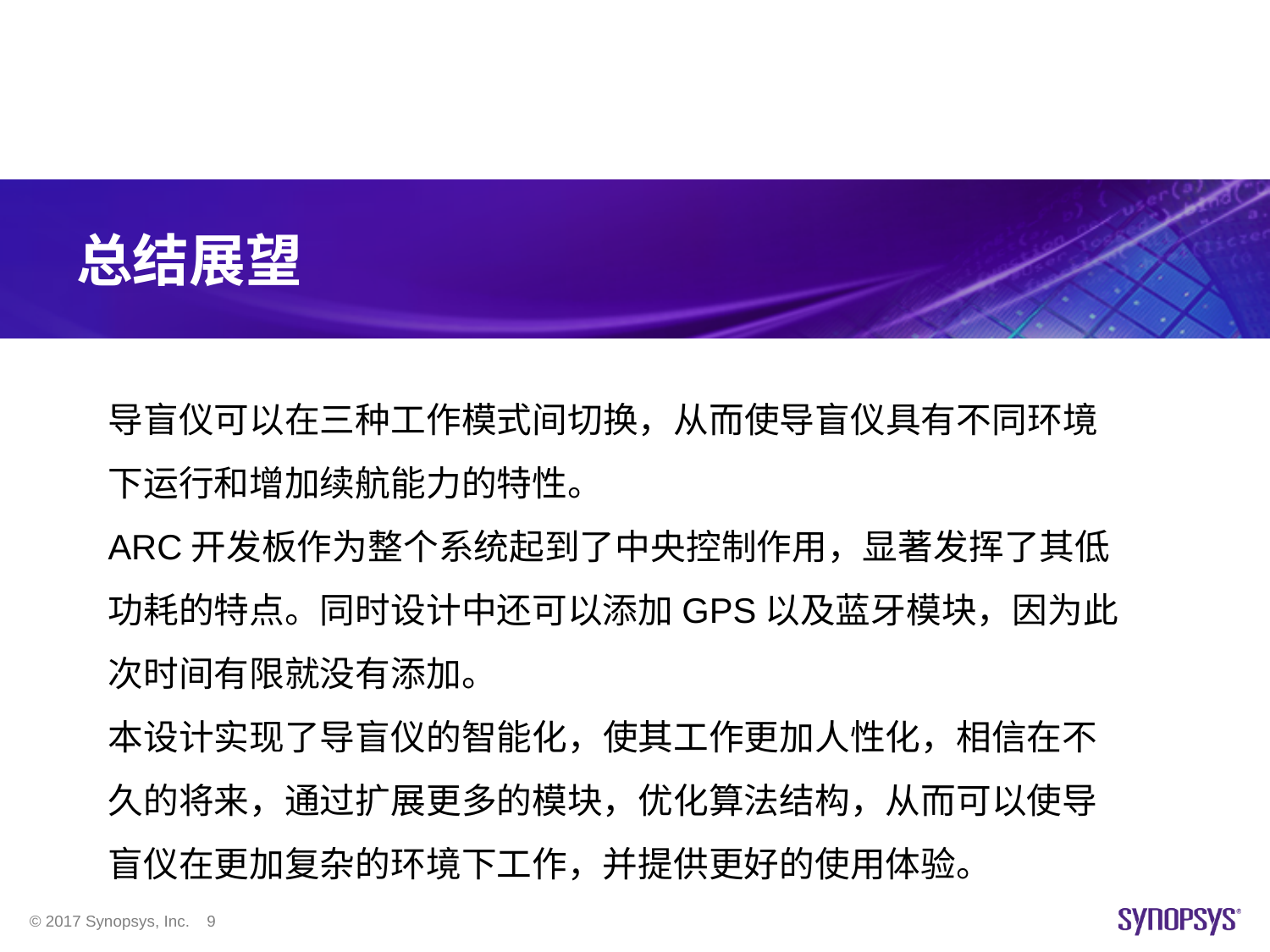

# 总结展望
导盲仪可以在三种工作模式间切换，从而使导盲仪具有不同环境下运行和增加续航能力的特性。
ARC开发板作为整个系统起到了中央控制作用，显著发挥了其低功耗的特点。同时设计中还可以添加GPS以及蓝牙模块，因为此次时间有限就没有添加。
本设计实现了导盲仪的智能化，使其工作更加人性化，相信在不久的将来，通过扩展更多的模块，优化算法结构，从而可以使导盲仪在更加复杂的环境下工作，并提供更好的使用体验。